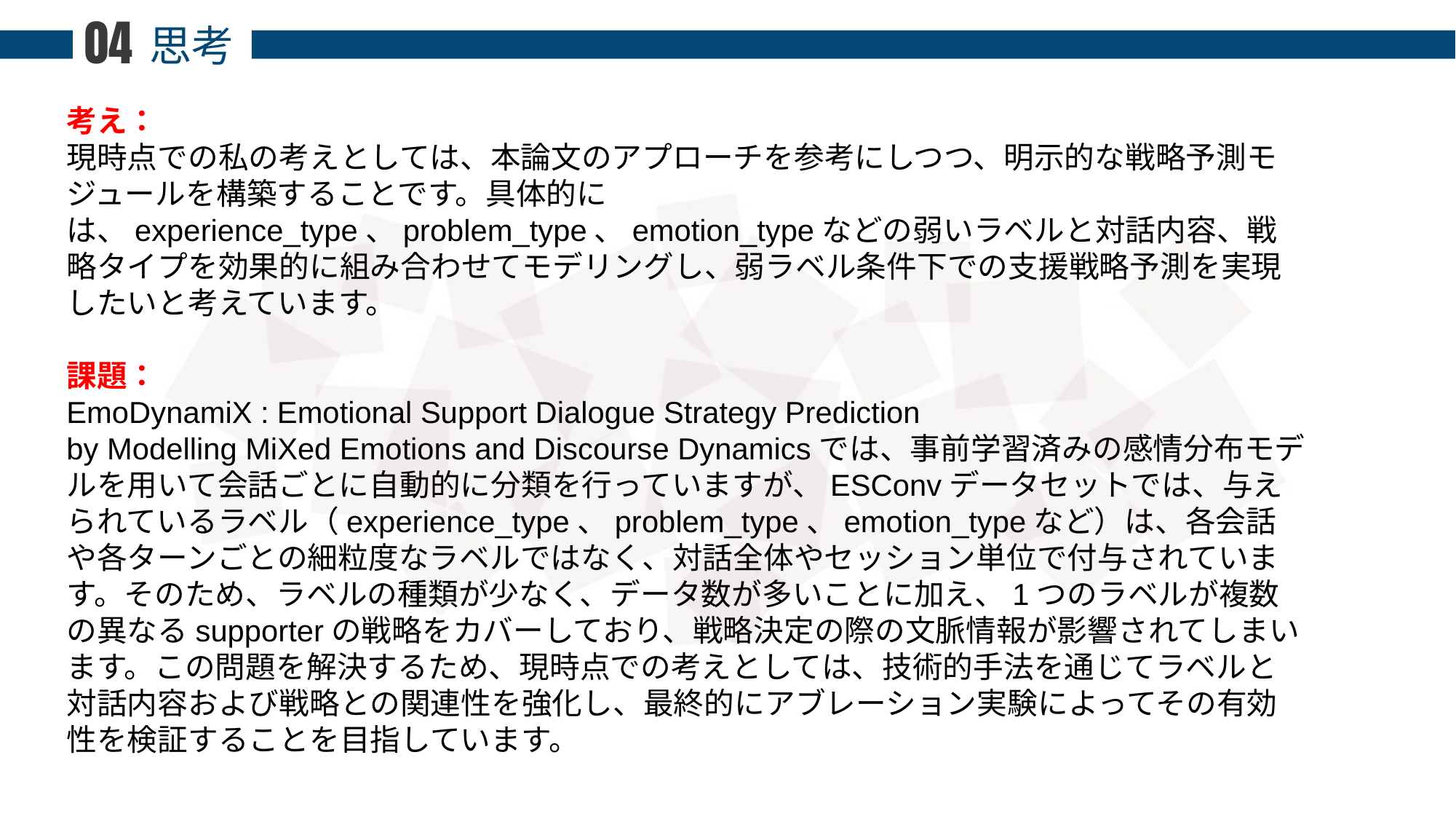

04
思考

考え：
現時点での私の考えとしては、本論文のアプローチを参考にしつつ、明示的な戦略予測モジュールを構築することです。具体的には、experience_type、problem_type、emotion_typeなどの弱いラベルと対話内容、戦略タイプを効果的に組み合わせてモデリングし、弱ラベル条件下での支援戦略予測を実現したいと考えています。

課題：
EmoDynamiX : Emotional Support Dialogue Strategy Prediction
by Modelling MiXed Emotions and Discourse Dynamicsでは、事前学習済みの感情分布モデルを用いて会話ごとに自動的に分類を行っていますが、ESConvデータセットでは、与えられているラベル（experience_type、problem_type、emotion_typeなど）は、各会話や各ターンごとの細粒度なラベルではなく、対話全体やセッション単位で付与されています。そのため、ラベルの種類が少なく、データ数が多いことに加え、1つのラベルが複数の異なるsupporterの戦略をカバーしており、戦略決定の際の文脈情報が影響されてしまいます。この問題を解決するため、現時点での考えとしては、技術的手法を通じてラベルと対話内容および戦略との関連性を強化し、最終的にアブレーション実験によってその有効性を検証することを目指しています。